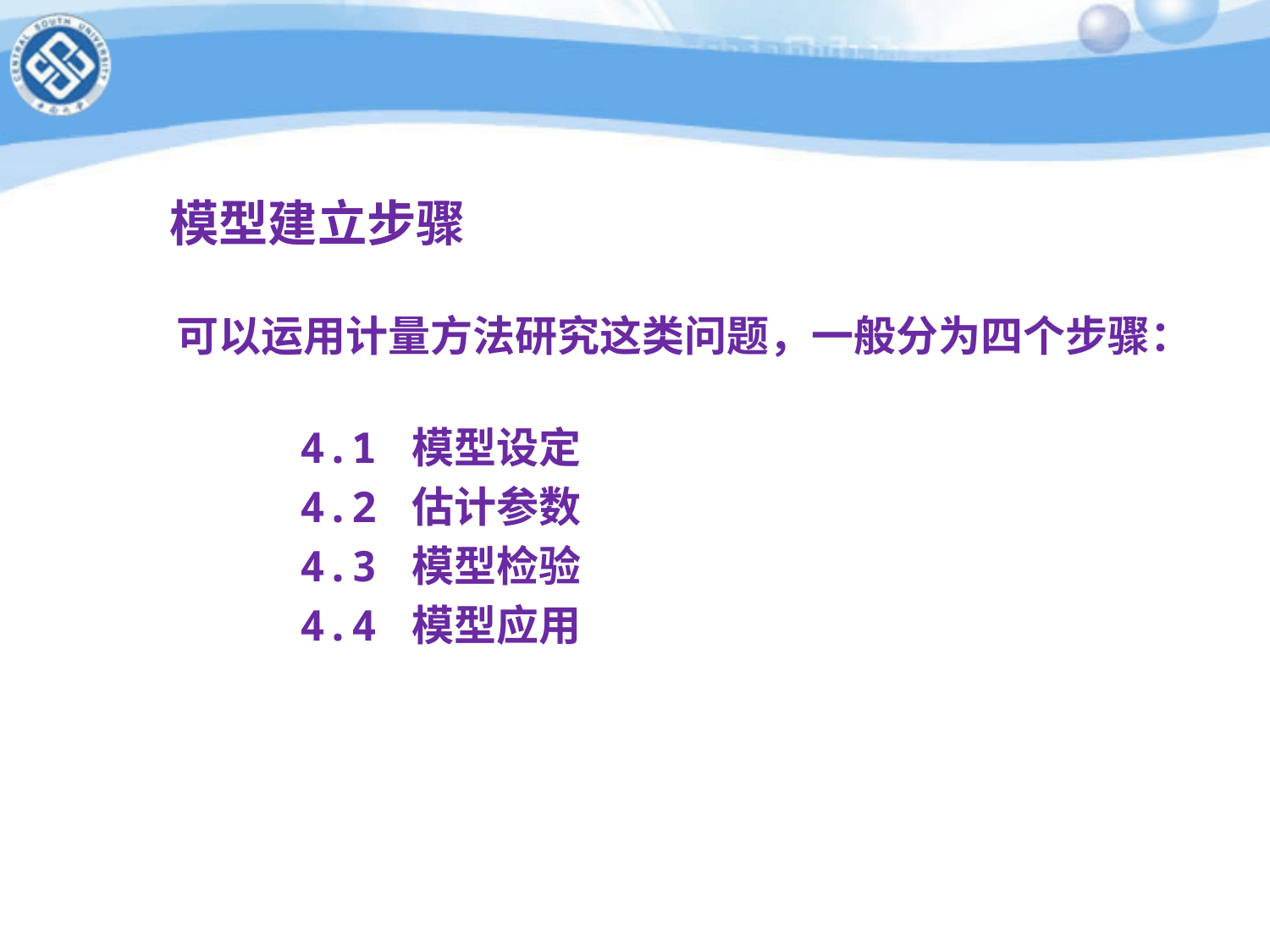

# 模型建立步骤
      可以运用计量方法研究这类问题，一般分为四个步骤：
        4.1 模型设定
        4.2 估计参数
        4.3 模型检验
        4.4 模型应用